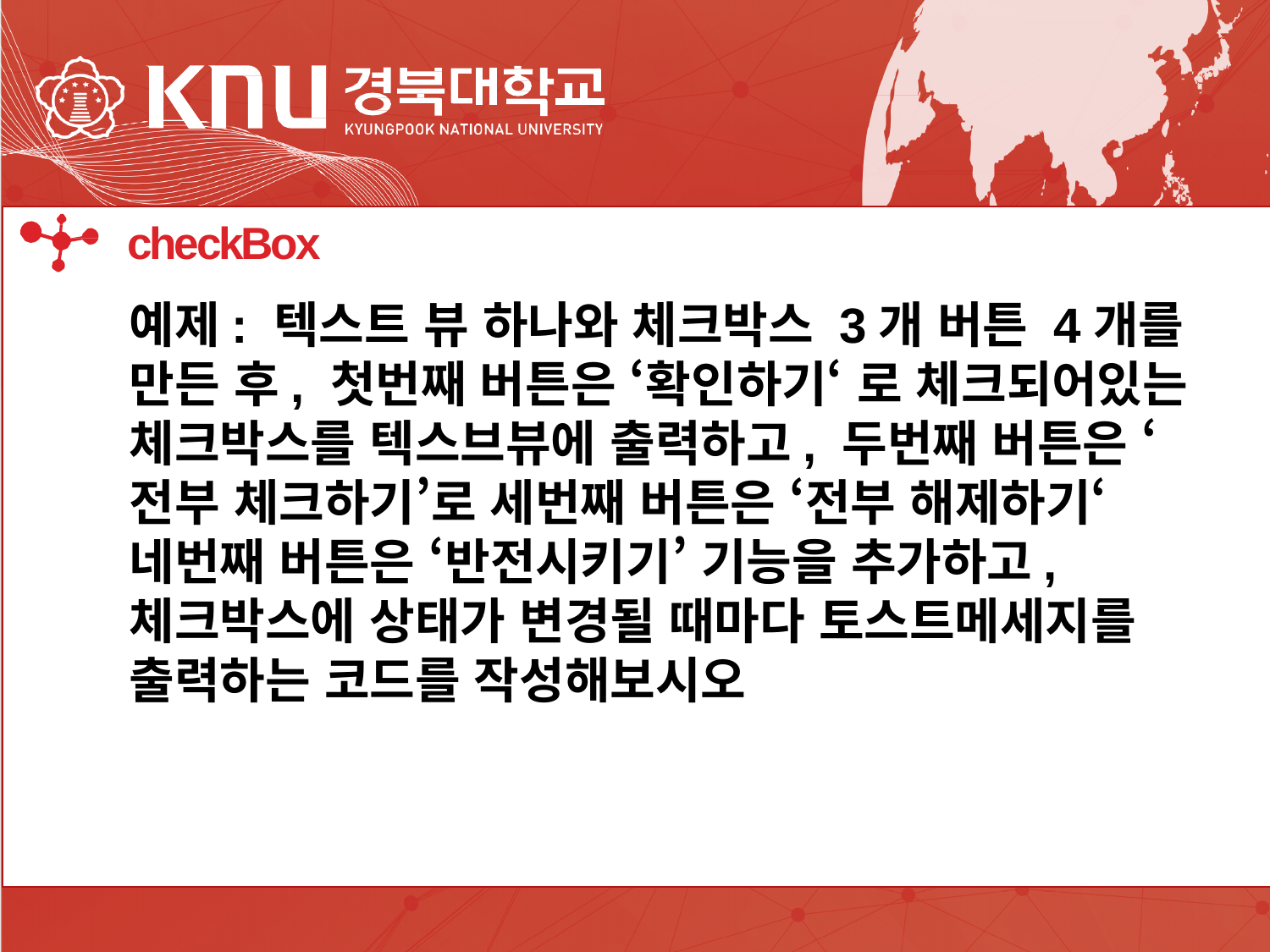

IDE

checkBox

예제: 텍스트 뷰 하나와 체크박스 3개 버튼 4개를 만든 후, 첫번째 버튼은 ‘확인하기‘ 로 체크되어있는 체크박스를 텍스브뷰에 출력하고, 두번째 버튼은 ‘전부 체크하기’로 세번째 버튼은 ‘전부 해제하기‘ 네번째 버튼은 ‘반전시키기’ 기능을 추가하고, 체크박스에 상태가 변경될 때마다 토스트메세지를 출력하는 코드를 작성해보시오